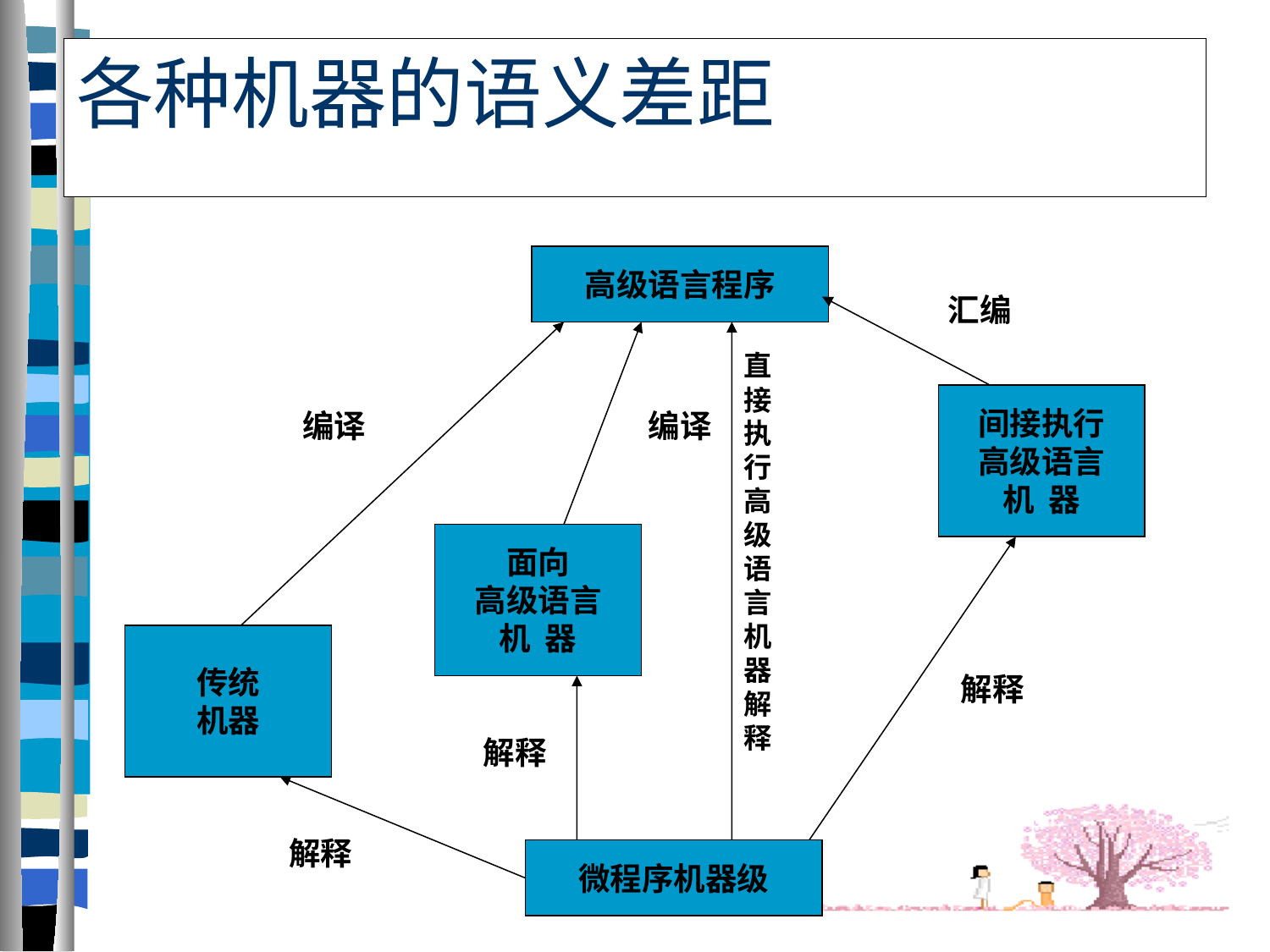

# 各种机器的语义差距
高级语言程序
汇编

直
接
执
行
高
级
语
言
机
器
解
释
间接执行
高级语言
机  器
编译
编译
面向
高级语言
机  器

传统
机器
解释

解释

解释
微程序机器级